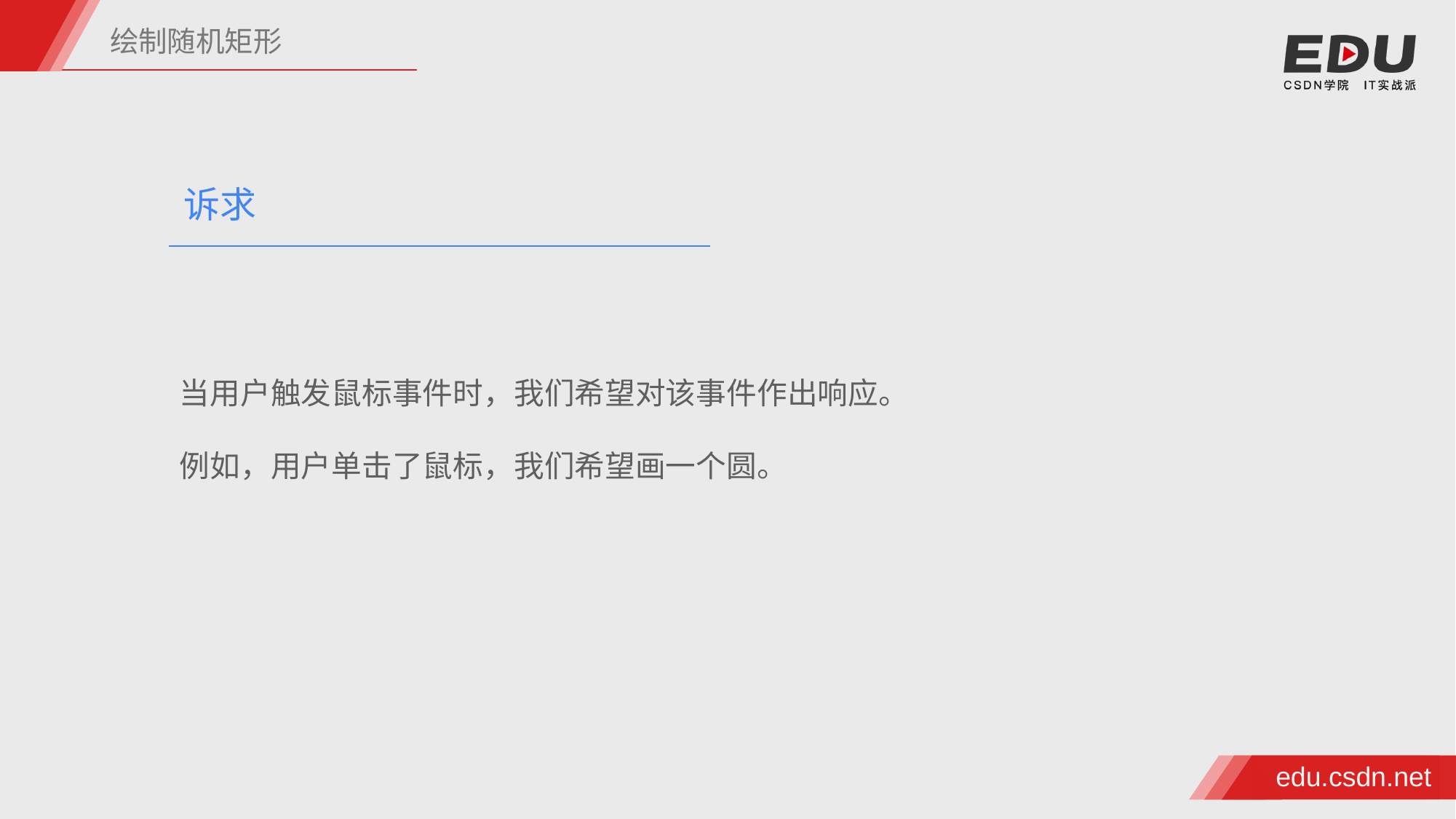

绘制随机矩形
诉求
当用户触发鼠标事件时，我们希望对该事件作出响应。
例如，用户单击了鼠标，我们希望画一个圆。